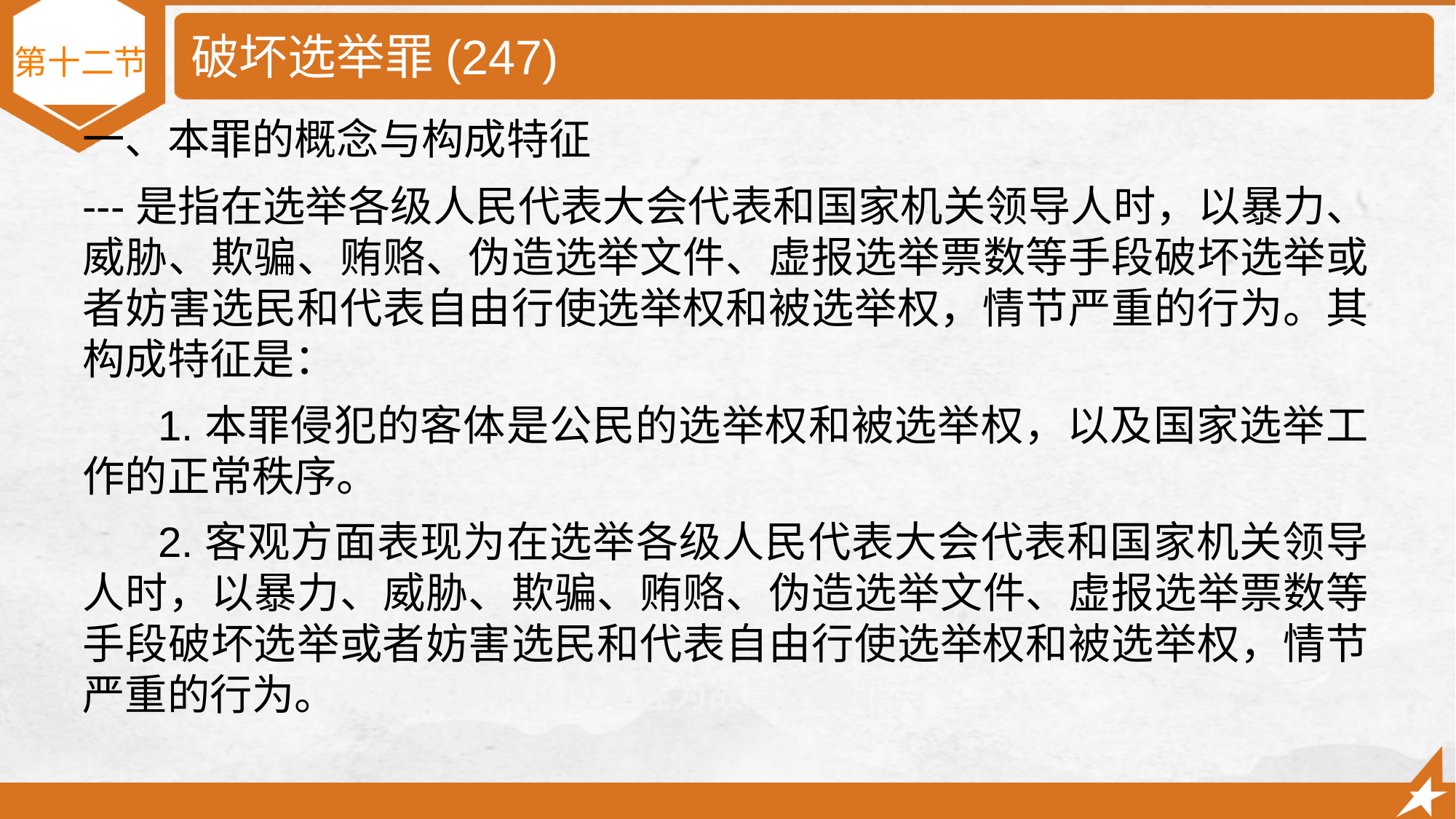

# 破坏选举罪(247)
第十二节
一、本罪的概念与构成特征
---是指在选举各级人民代表大会代表和国家机关领导人时，以暴力、威胁、欺骗、贿赂、伪造选举文件、虚报选举票数等手段破坏选举或者妨害选民和代表自由行使选举权和被选举权，情节严重的行为。其构成特征是：
      1.本罪侵犯的客体是公民的选举权和被选举权，以及国家选举工作的正常秩序。
      2.客观方面表现为在选举各级人民代表大会代表和国家机关领导人时，以暴力、威胁、欺骗、贿赂、伪造选举文件、虚报选举票数等手段破坏选举或者妨害选民和代表自由行使选举权和被选举权，情节严重的行为。

第三种意见认为，王某某对陈某头部、胸部分别连击数拳，主观上明知自己的行为会伤害陈某的身体健康，虽然死亡后果超出其本人主观意愿，但符合故意伤害致人死亡的构成要件，应定性为故意伤害罪。